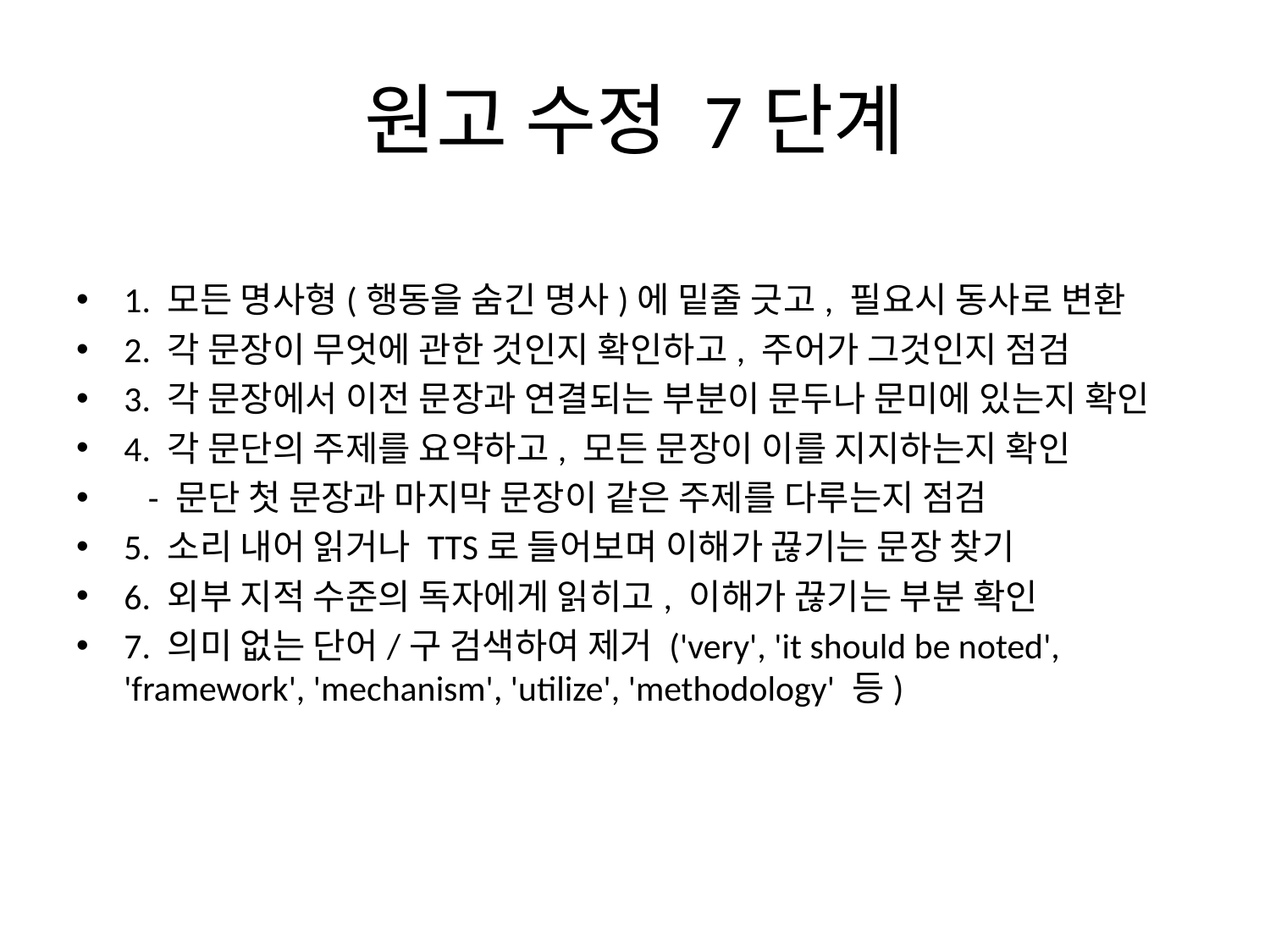

# 원고 수정 7단계

1. 모든 명사형(행동을 숨긴 명사)에 밑줄 긋고, 필요시 동사로 변환
2. 각 문장이 무엇에 관한 것인지 확인하고, 주어가 그것인지 점검
3. 각 문장에서 이전 문장과 연결되는 부분이 문두나 문미에 있는지 확인
4. 각 문단의 주제를 요약하고, 모든 문장이 이를 지지하는지 확인
   - 문단 첫 문장과 마지막 문장이 같은 주제를 다루는지 점검
5. 소리 내어 읽거나 TTS로 들어보며 이해가 끊기는 문장 찾기
6. 외부 지적 수준의 독자에게 읽히고, 이해가 끊기는 부분 확인
7. 의미 없는 단어/구 검색하여 제거 ('very', 'it should be noted', 'framework', 'mechanism', 'utilize', 'methodology' 등)